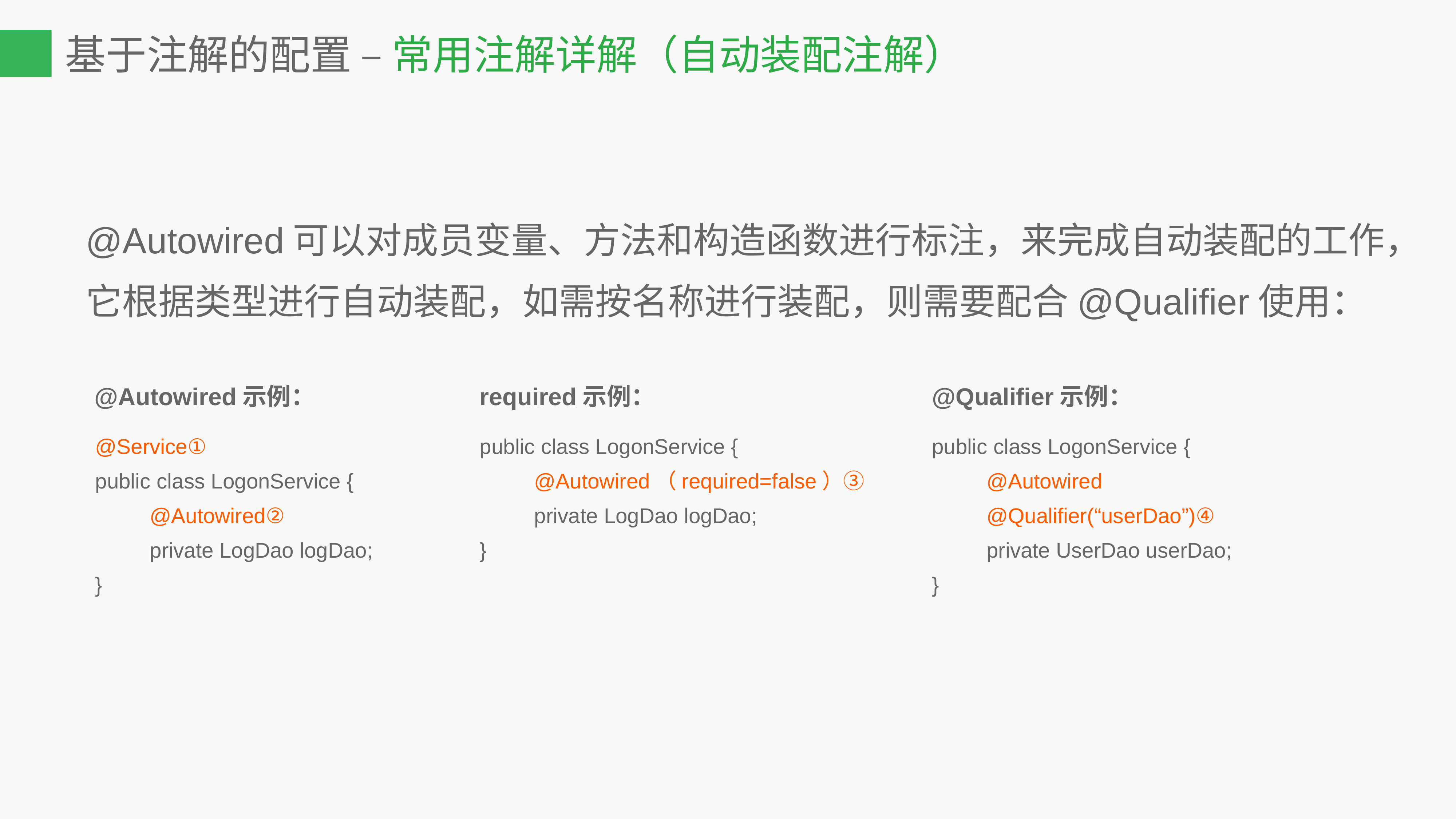

基于注解的配置 – 常用注解详解（自动装配注解）

@Autowired可以对成员变量、方法和构造函数进行标注，来完成自动装配的工作，它根据类型进行自动装配，如需按名称进行装配，则需要配合@Qualifier使用：
@Autowired示例：
required示例：
@Qualifier示例：
@Service①
public class LogonService {
	@Autowired②
	private LogDao logDao;
}
public class LogonService {
	@Autowired（required=false）③
	private LogDao logDao;
}
public class LogonService {
	@Autowired
	@Qualifier(“userDao”)④
	private UserDao userDao;
}